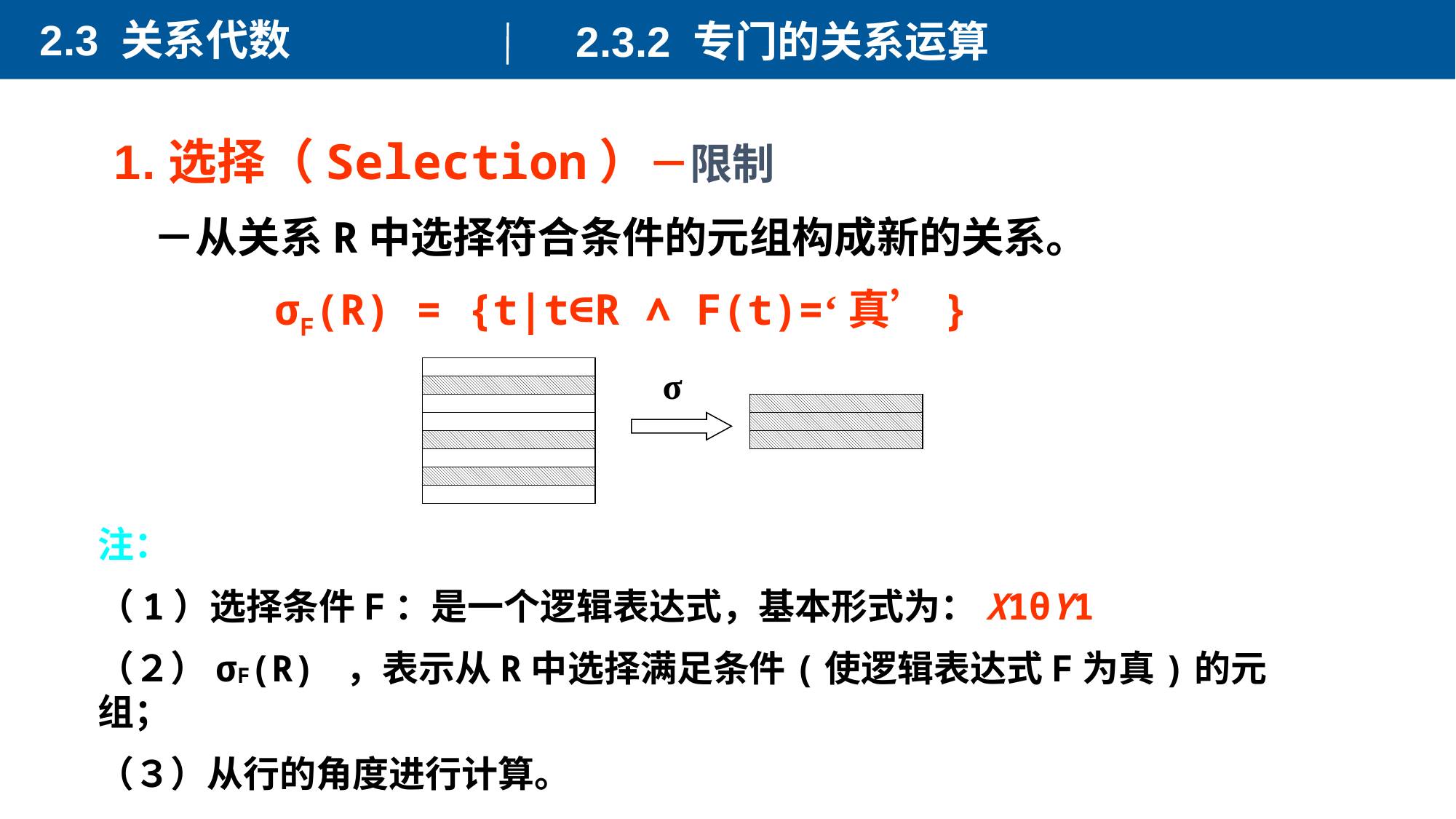

2.3 关系代数
2.3.2 专门的关系运算
选择（Selection）－限制
   －从关系R中选择符合条件的元组构成新的关系。
σF(R) = {t|t∈R ∧ F(t)=‘真’}

σ

注：
（1）选择条件F：是一个逻辑表达式，基本形式为：X1θY1
（２）σF(R) ，表示从R中选择满足条件(使逻辑表达式F为真)的元组；
（３）从行的角度进行计算。